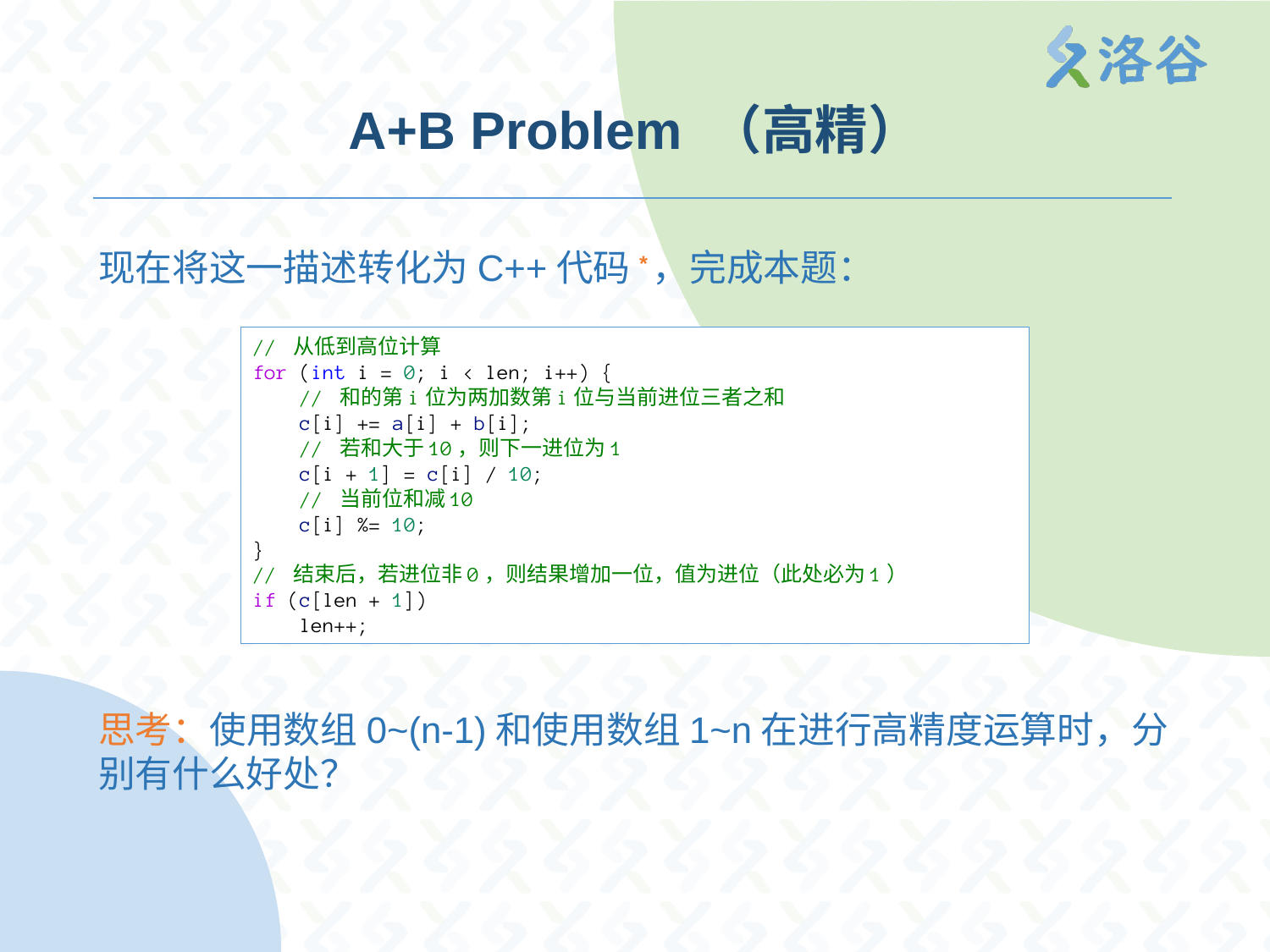

# A+B Problem （高精）
现在将这一描述转化为C++代码*，完成本题：

思考：使用数组0~(n-1)和使用数组1~n在进行高精度运算时，分别有什么好处？
// 从低到高位计算
for (int i = 0; i < len; i++) {
    // 和的第i位为两加数第i位与当前进位三者之和
    c[i] += a[i] + b[i];
    // 若和大于10，则下一进位为1
    c[i + 1] = c[i] / 10;
    // 当前位和减10
    c[i] %= 10;
}
// 结束后，若进位非0，则结果增加一位，值为进位（此处必为1）
if (c[len + 1])
    len++;